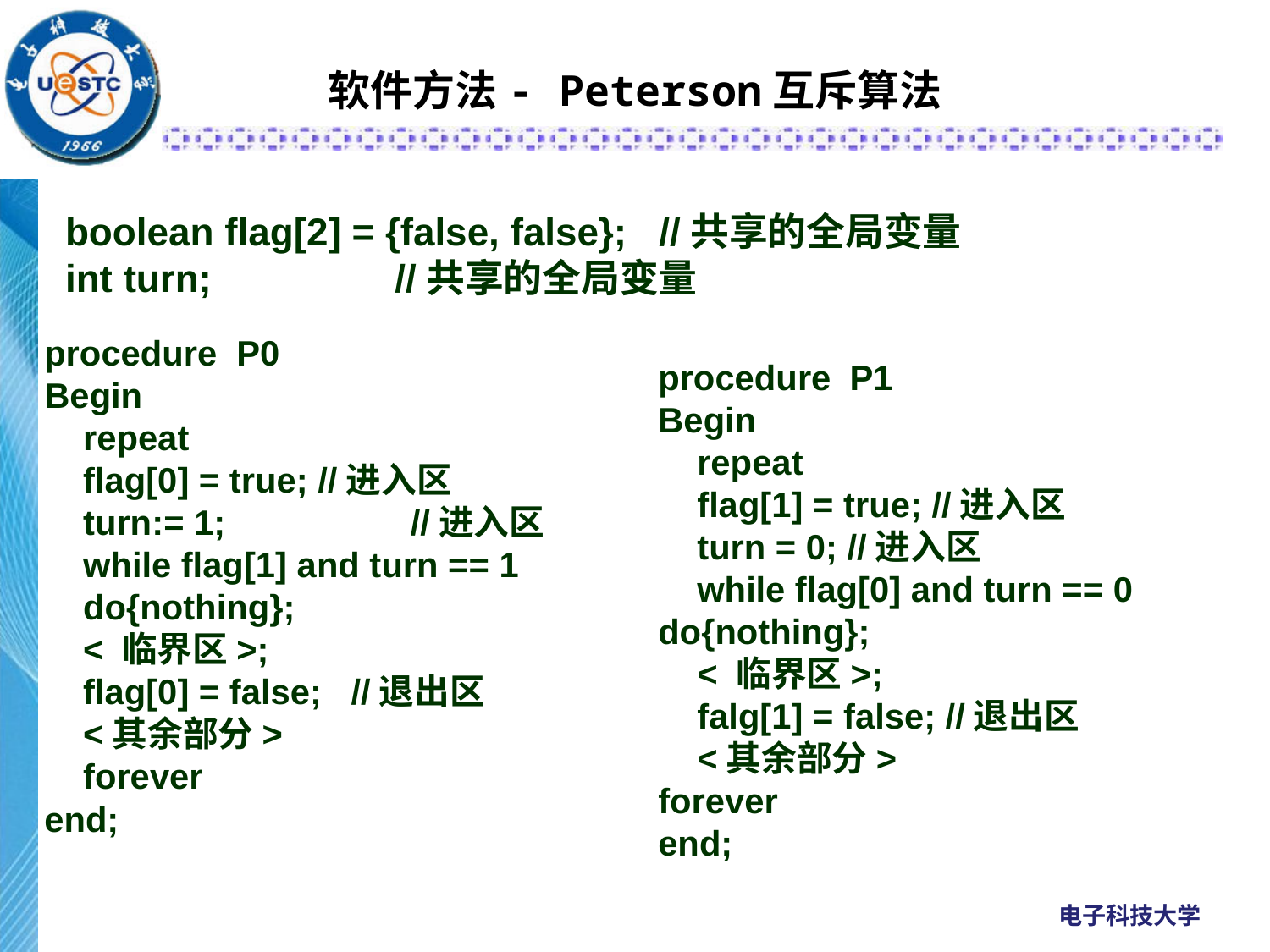

# 软件方法- Peterson互斥算法

procedure  P0
Begin
    repeat
    flag[0] = true; //进入区
    turn:= 1;                   //进入区
    while flag[1] and turn == 1
    do{nothing};
    < 临界区>;
    flag[0] = false;   //退出区
    <其余部分>
    forever
end;
boolean flag[2] = {false, false};   //共享的全局变量
int turn;                 //共享的全局变量
procedure  P1
Begin
    repeat
    flag[1] = true; //进入区
    turn = 0; //进入区
    while flag[0] and turn == 0   do{nothing};
    < 临界区>;
    falg[1] = false; //退出区
    <其余部分>
forever
end;